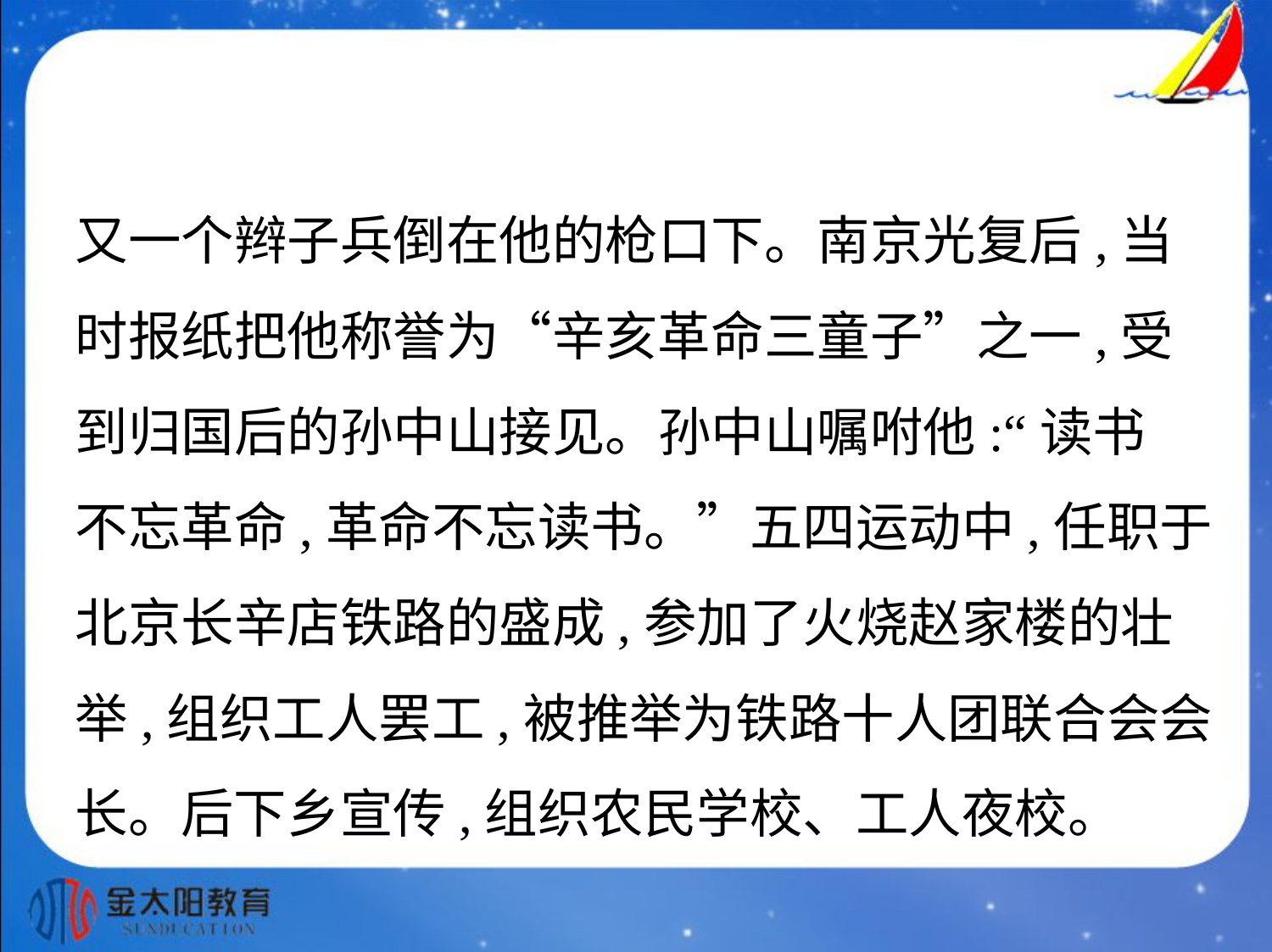

又一个辫子兵倒在他的枪口下。南京光复后,当
时报纸把他称誉为“辛亥革命三童子”之一,受
到归国后的孙中山接见。孙中山嘱咐他:“读书
不忘革命,革命不忘读书。”五四运动中,任职于
北京长辛店铁路的盛成,参加了火烧赵家楼的壮
举,组织工人罢工,被推举为铁路十人团联合会会
长。后下乡宣传,组织农民学校、工人夜校。